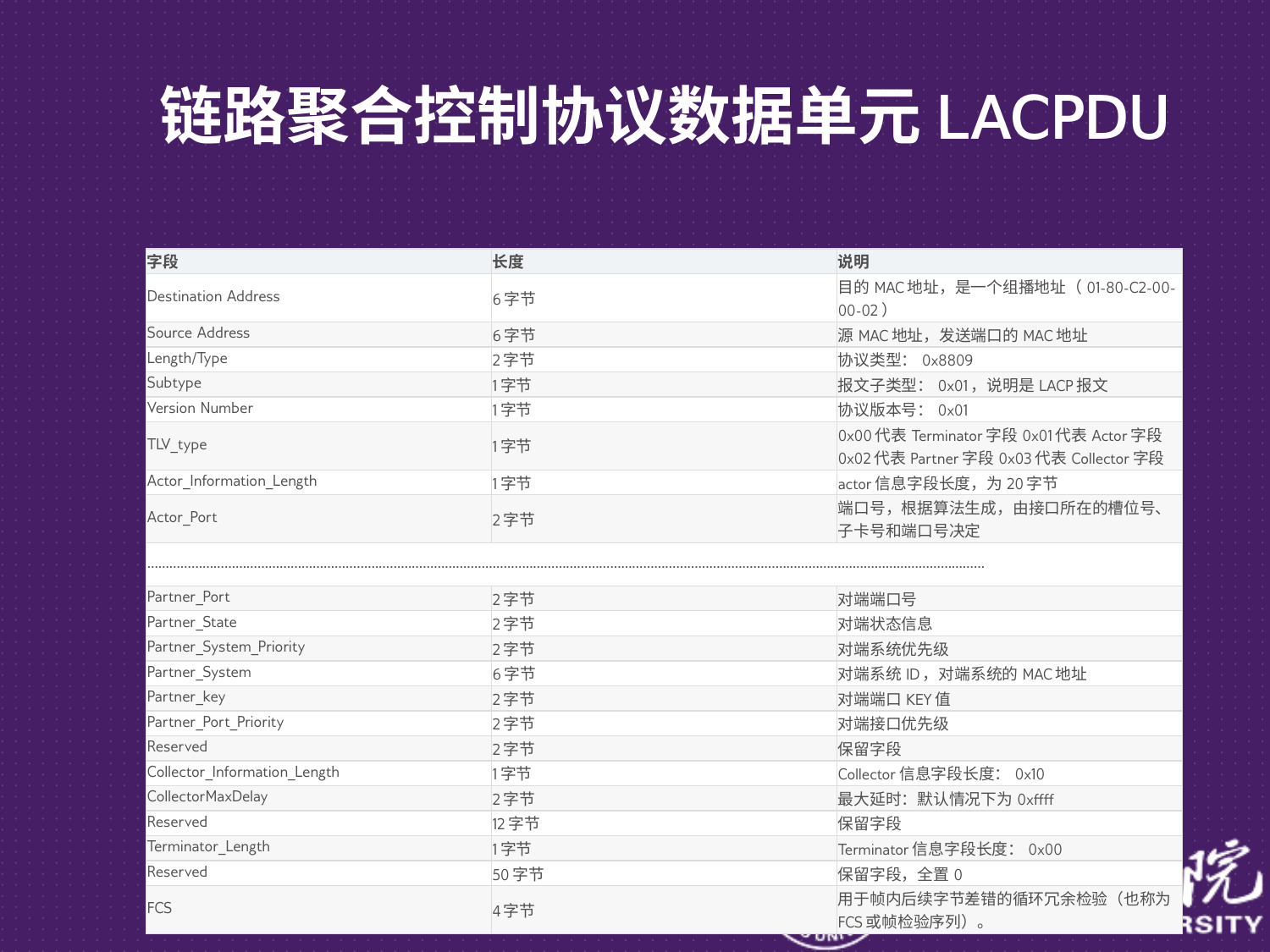

# 链路聚合控制协议数据单元LACPDU
| 字段 | 长度 | 说明 |
| --- | --- | --- |
| Destination Address | 6字节 | 目的MAC地址，是一个组播地址（01-80-C2-00-00-02） |
| Source Address | 6字节 | 源MAC地址，发送端口的MAC地址 |
| Length/Type | 2字节 | 协议类型：0x8809 |
| Subtype | 1字节 | 报文子类型：0x01，说明是LACP报文 |
| Version Number | 1字节 | 协议版本号：0x01 |
| TLV\_type | 1字节 | 0x00代表Terminator字段0x01代表Actor字段0x02代表Partner字段0x03代表Collector字段 |
| Actor\_Information\_Length | 1字节 | actor信息字段长度，为20字节 |
| Actor\_Port | 2字节 | 端口号，根据算法生成，由接口所在的槽位号、子卡号和端口号决定 |
| ………………………………………………………………………………………………………………………………………………………………………………………………………… |  |  |
| Partner\_Port | 2字节 | 对端端口号 |
| Partner\_State | 2字节 | 对端状态信息 |
| Partner\_System\_Priority | 2字节 | 对端系统优先级 |
| Partner\_System | 6字节 | 对端系统ID，对端系统的MAC地址 |
| Partner\_key | 2字节 | 对端端口KEY值 |
| Partner\_Port\_Priority | 2字节 | 对端接口优先级 |
| Reserved | 2字节 | 保留字段 |
| Collector\_Information\_Length | 1字节 | Collector信息字段长度：0x10 |
| CollectorMaxDelay | 2字节 | 最大延时：默认情况下为0xffff |
| Reserved | 12字节 | 保留字段 |
| Terminator\_Length | 1字节 | Terminator信息字段长度：0x00 |
| Reserved | 50字节 | 保留字段，全置0 |
| FCS | 4字节 | 用于帧内后续字节差错的循环冗余检验（也称为FCS或帧检验序列）。 |